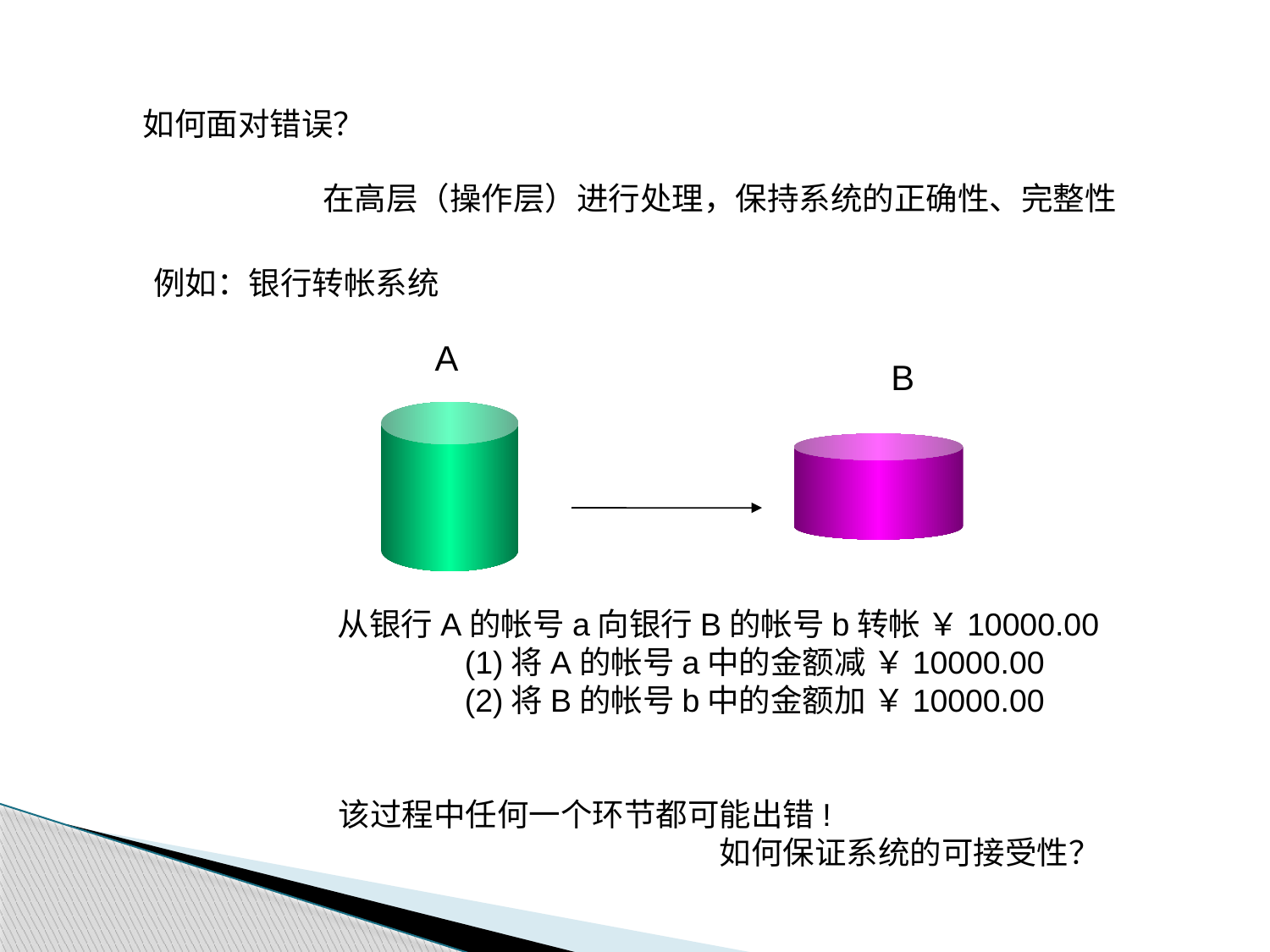

如何面对错误？
在高层（操作层）进行处理，保持系统的正确性、完整性
例如：银行转帐系统
A
B

从银行A的帐号a向银行B的帐号b转帐 ￥10000.00
	(1)将A的帐号a中的金额减 ￥10000.00
	(2)将B的帐号b中的金额加 ￥10000.00
该过程中任何一个环节都可能出错!
			如何保证系统的可接受性？